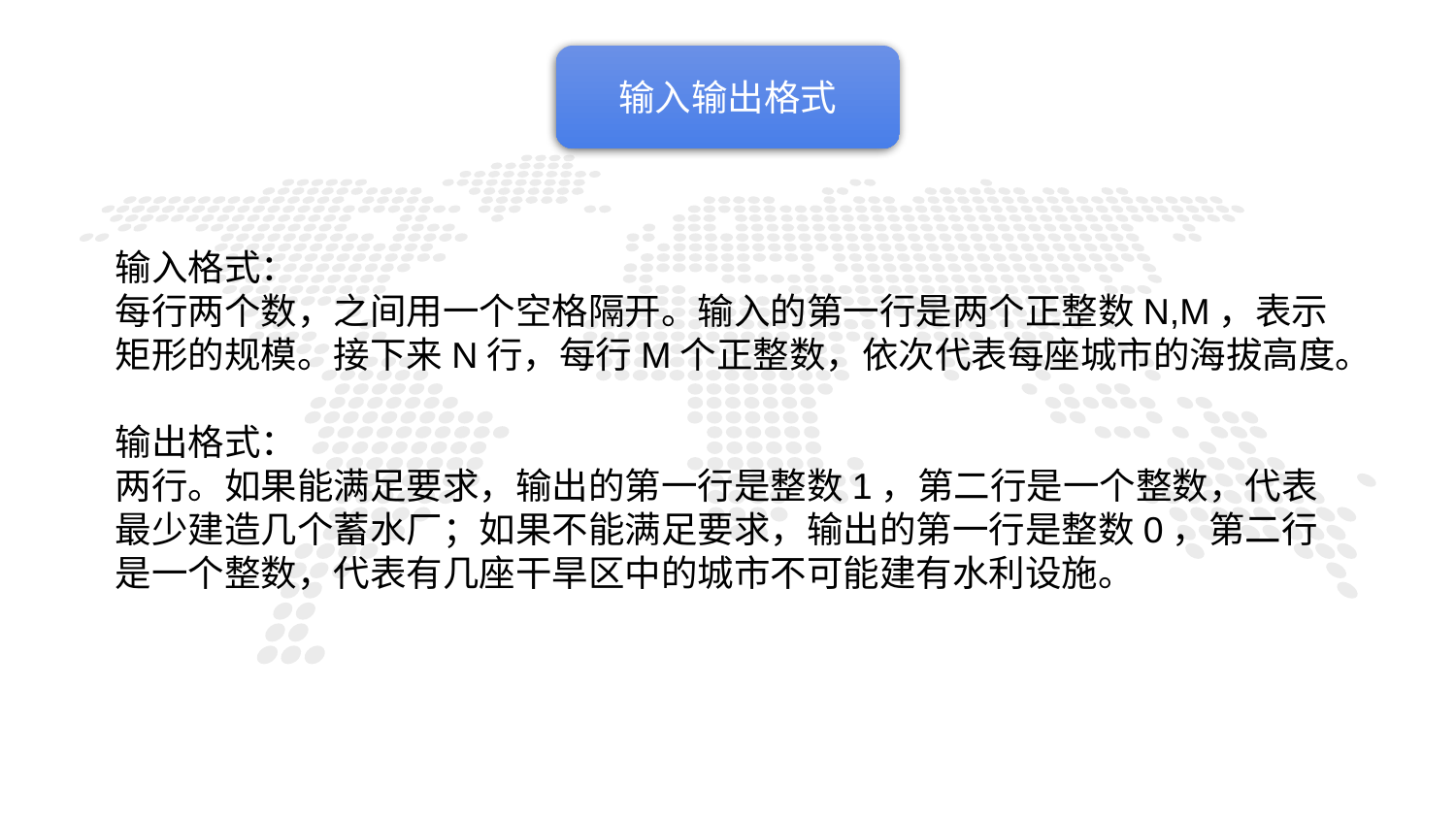

输入输出格式
输入格式：
每行两个数，之间用一个空格隔开。输入的第一行是两个正整数N,M，表示矩形的规模。接下来N行，每行M个正整数，依次代表每座城市的海拔高度。

输出格式：
两行。如果能满足要求，输出的第一行是整数1，第二行是一个整数，代表最少建造几个蓄水厂；如果不能满足要求，输出的第一行是整数0，第二行是一个整数，代表有几座干旱区中的城市不可能建有水利设施。